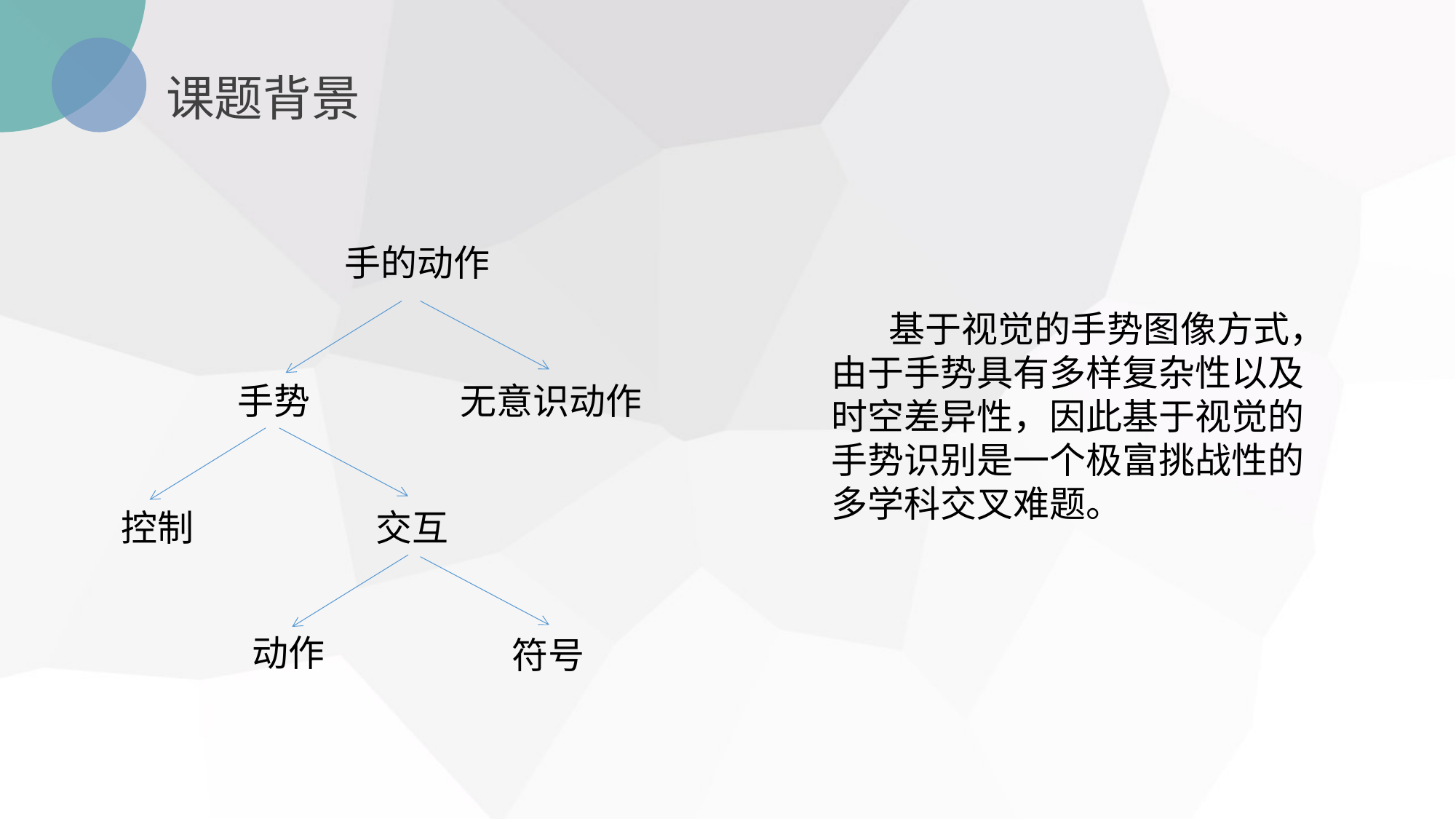

课题背景
手的动作
手势
无意识动作
控制
交互
动作
符号
      基于视觉的手势图像方式，由于手势具有多样复杂性以及时空差异性，因此基于视觉的手势识别是一个极富挑战性的多学科交叉难题。